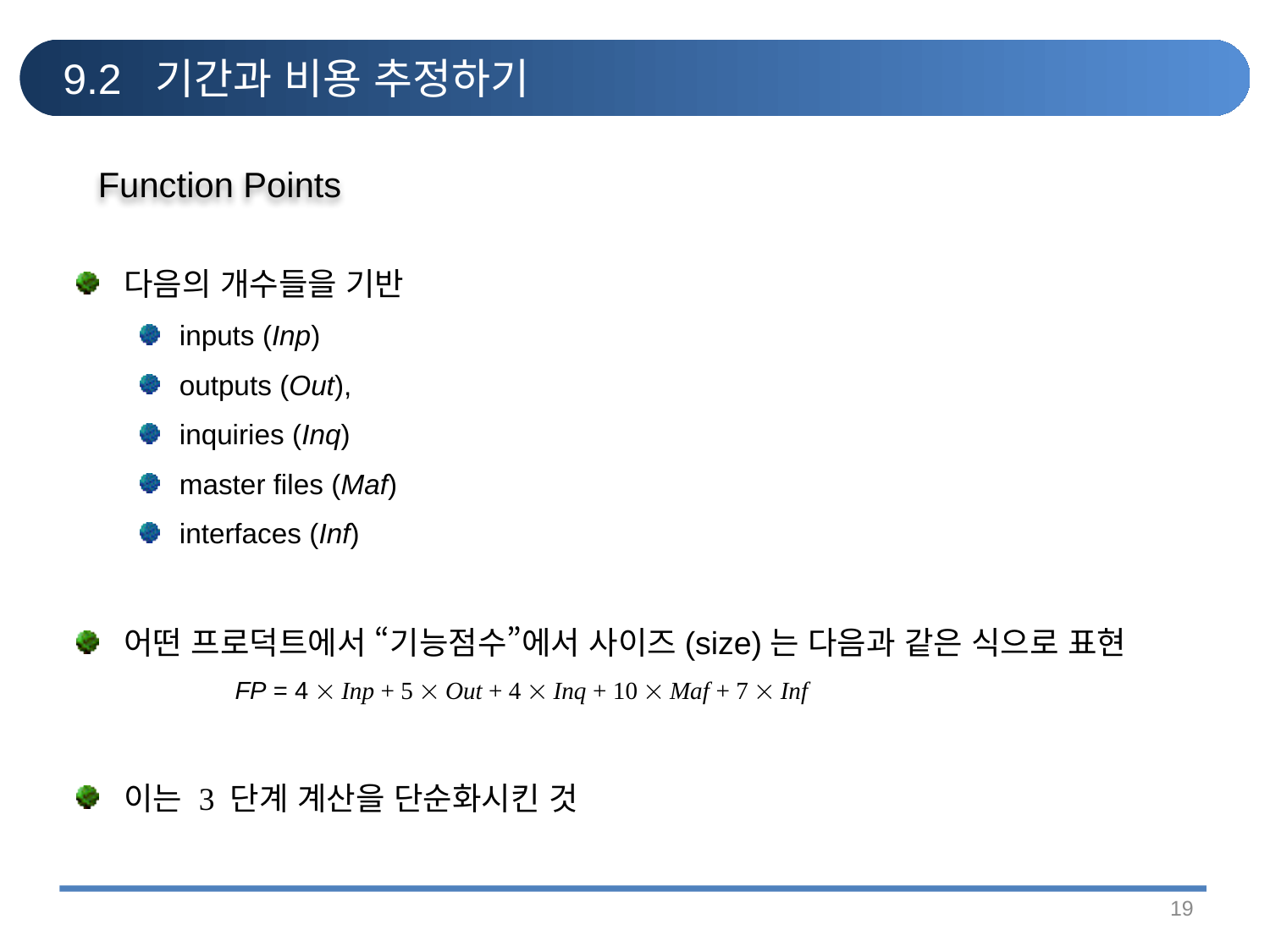

# 9.2  기간과 비용 추정하기
Function Points
다음의 개수들을 기반
inputs (Inp)
outputs (Out),
inquiries (Inq)
master files (Maf)
interfaces (Inf)

어떤 프로덕트에서 “기능점수”에서 사이즈(size)는 다음과 같은 식으로 표현
	FP = 4 × Inp + 5 × Out + 4 × Inq + 10 × Maf + 7 × Inf

이는 3 단계 계산을 단순화시킨 것

19